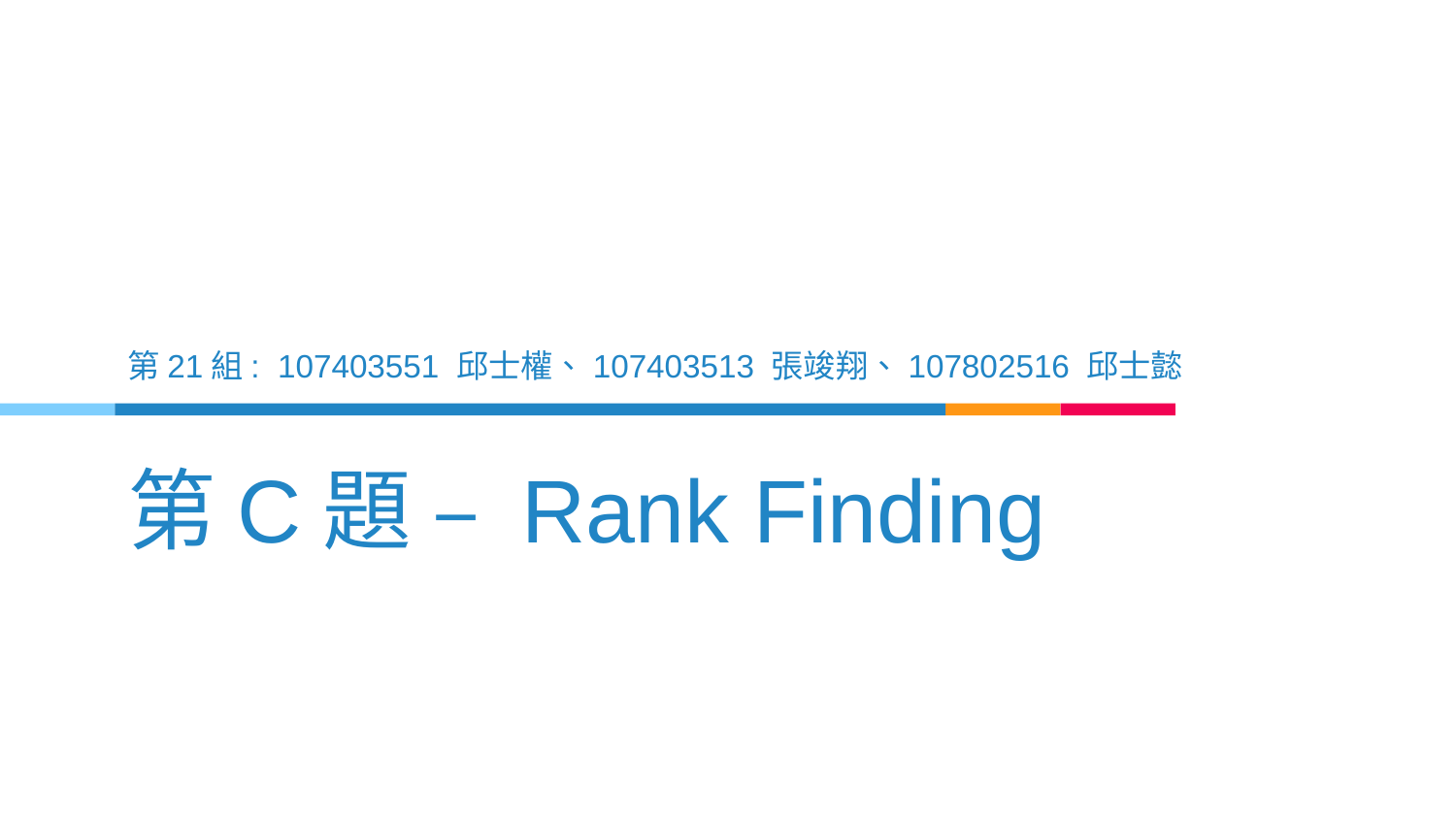

第21組:  107403551 邱士權、107403513 張竣翔、107802516 邱士懿

# 第C題 – Rank Finding